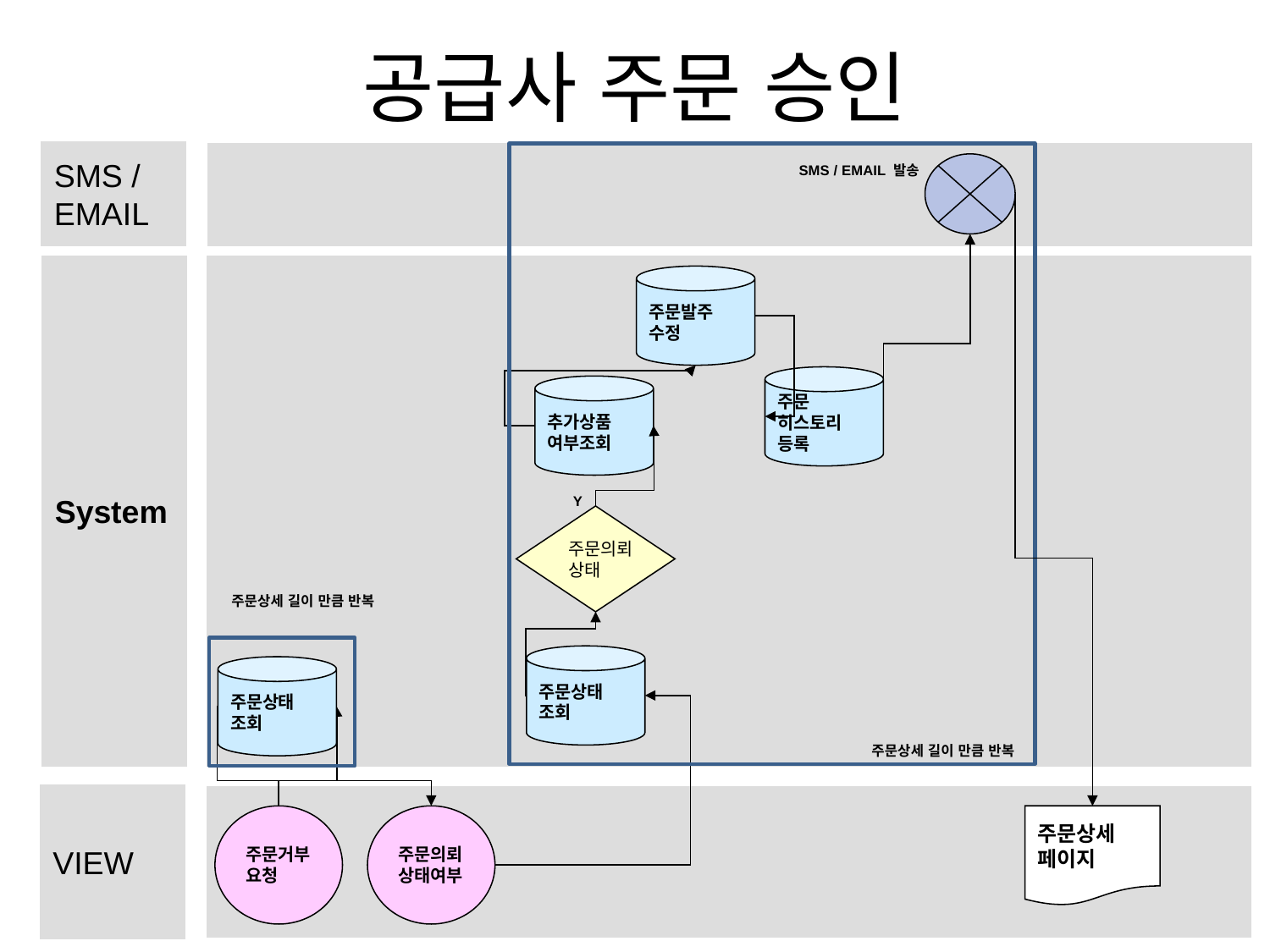

# 공급사 주문 승인
SMS /
EMAIL

SMS / EMAIL 발송
System

주문발주
수정
주문
히스토리
등록
추가상품
여부조회
Y
주문의뢰
상태
주문상세 길이 만큼 반복

주문상태
조회
주문상태
조회
주문상세 길이 만큼 반복
VIEW

주문거부
요청
주문의뢰
상태여부
주문상세
페이지